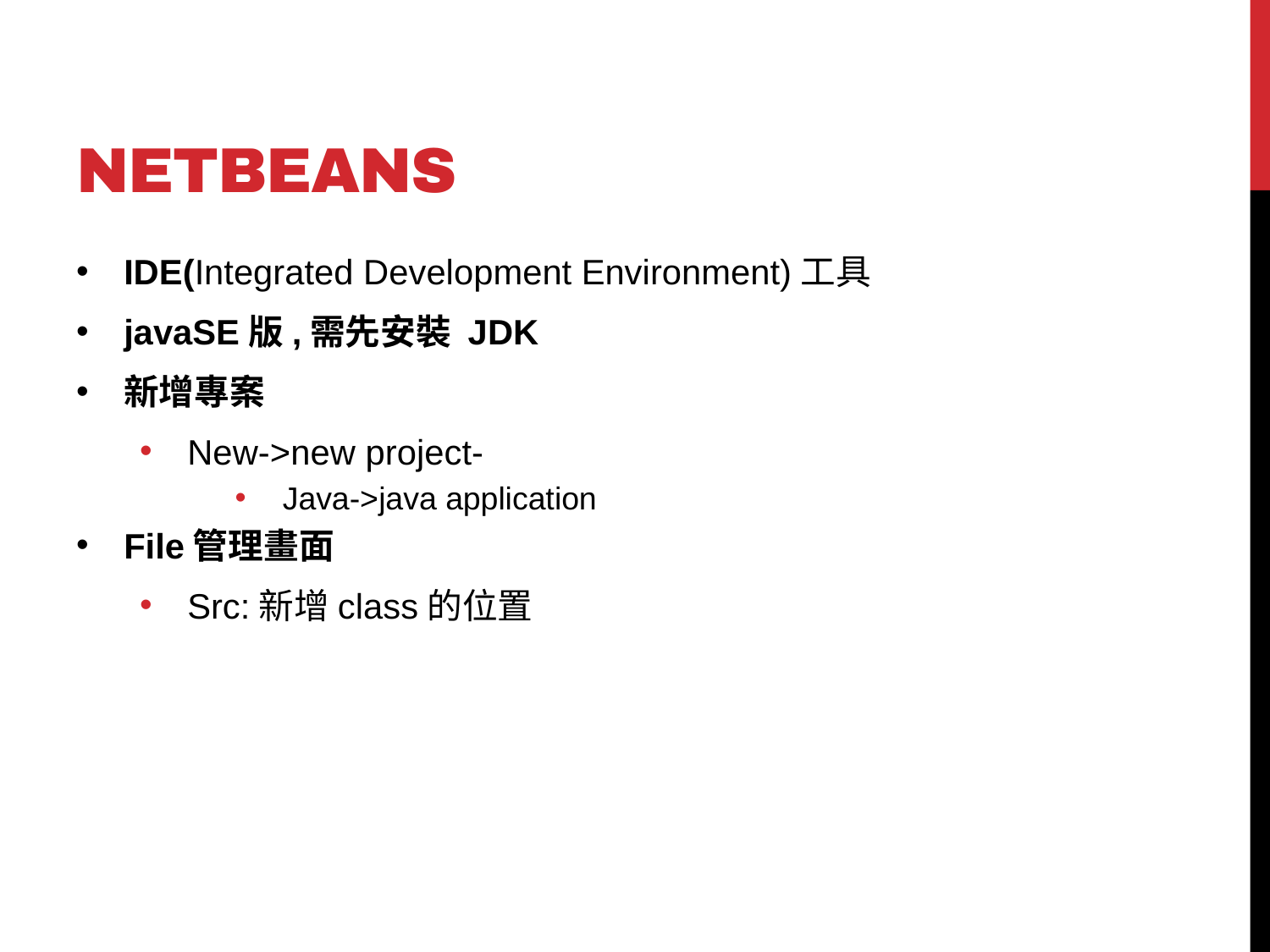

# netbeans
IDE(Integrated Development Environment)工具
javaSE版,需先安裝 JDK
新增專案
New->new project-
Java->java application
File管理畫面
Src:新增class的位置